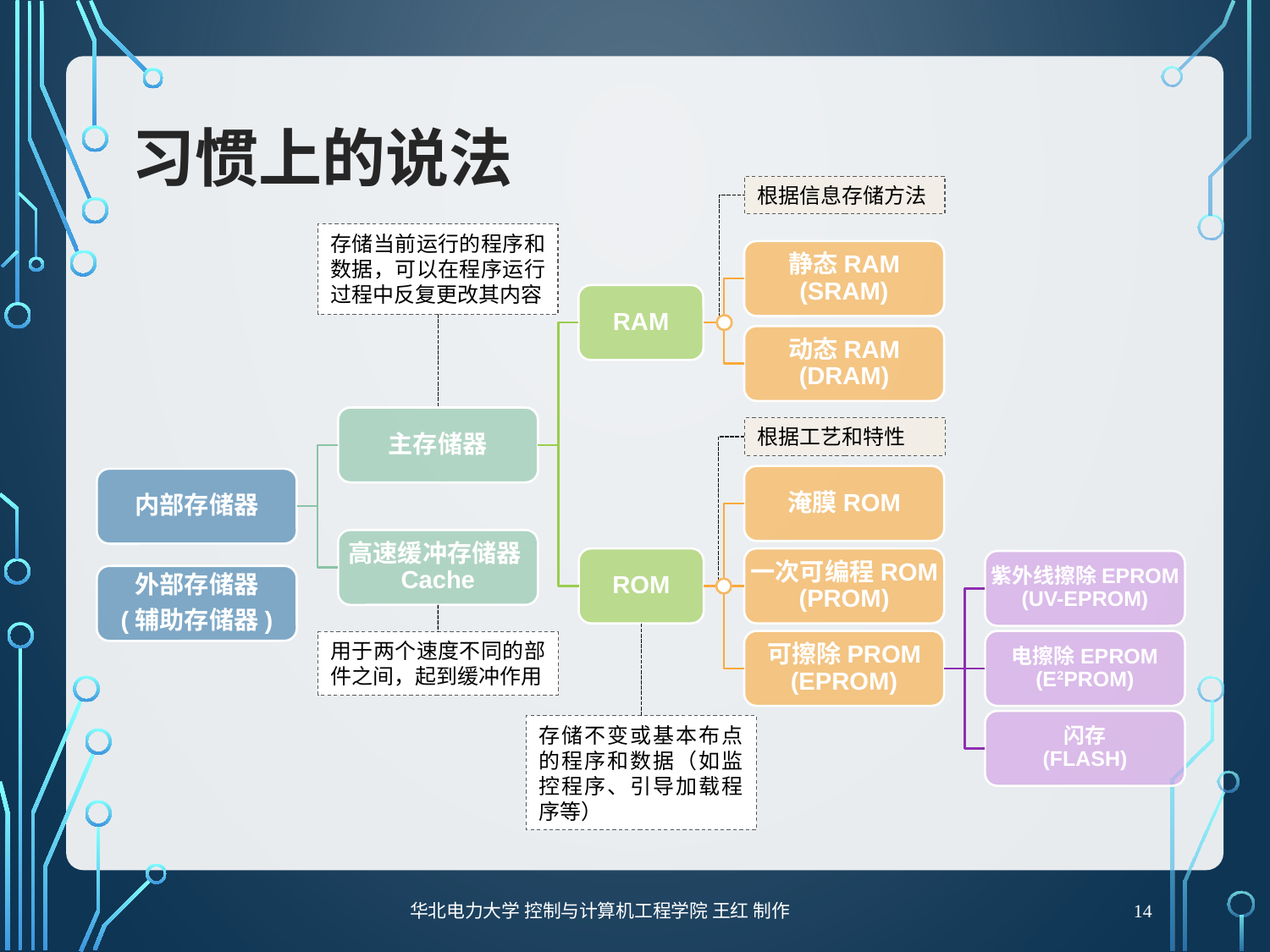

# 习惯上的说法
根据信息存储方法
存储当前运行的程序和数据，可以在程序运行过程中反复更改其内容
静态RAM
(SRAM)
RAM

动态RAM
(DRAM)
主存储器
根据工艺和特性
淹膜ROM
内部存储器
高速缓冲存储器Cache
ROM
一次可编程ROM
(PROM)
紫外线擦除EPROM
(UV-EPROM)
外部存储器
(辅助存储器)

可擦除PROM
(EPROM)
电擦除EPROM
(E2PROM)
用于两个速度不同的部件之间，起到缓冲作用
闪存
(FLASH)
存储不变或基本布点的程序和数据（如监控程序、引导加载程序等）
14
华北电力大学 控制与计算机工程学院 王红 制作